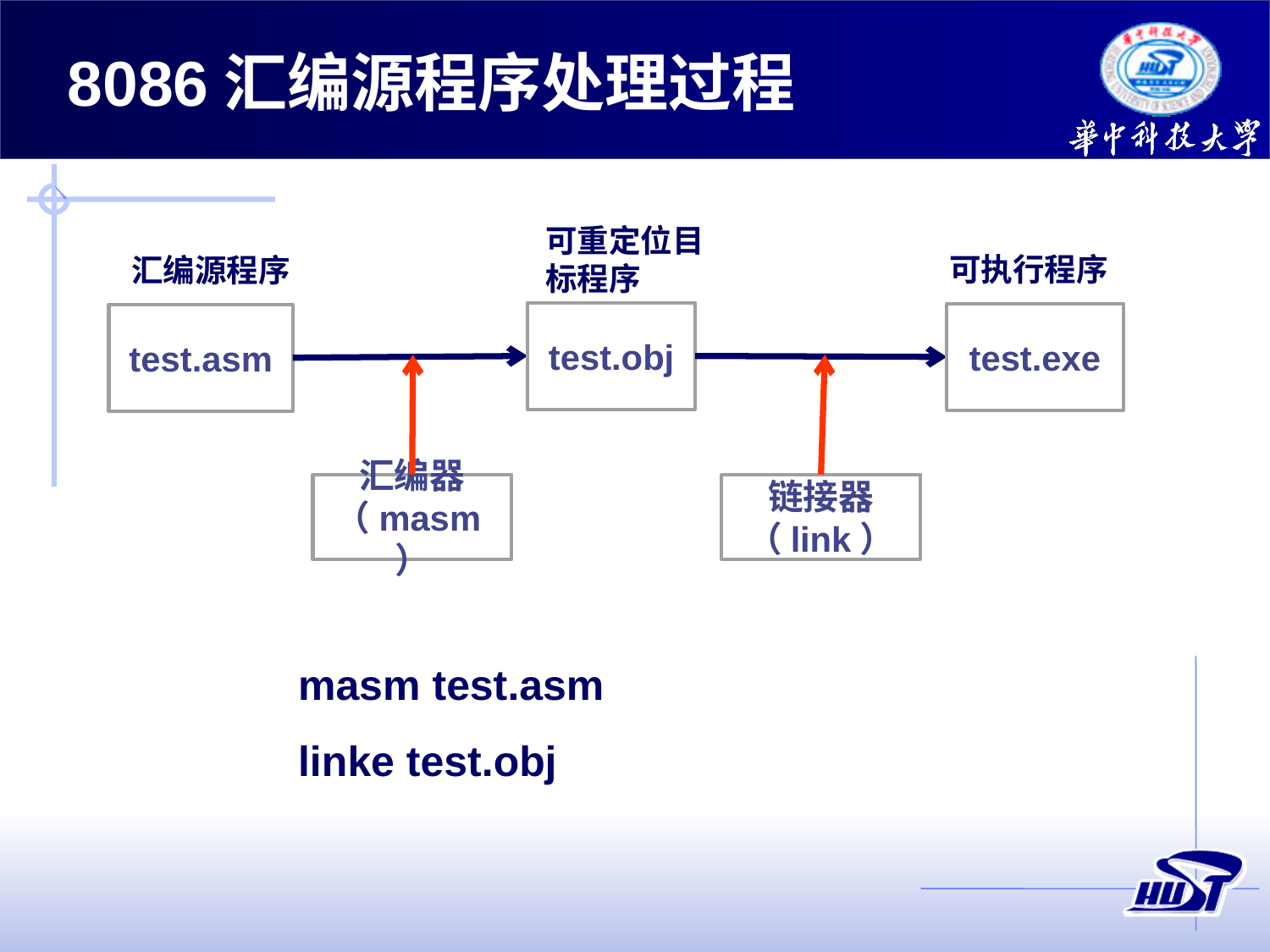

8086汇编源程序处理过程
可重定位目标程序
可执行程序
汇编源程序
test.obj
test.exe
test.asm
汇编器
（masm）
链接器
（link）
masm test.asm
linke test.obj